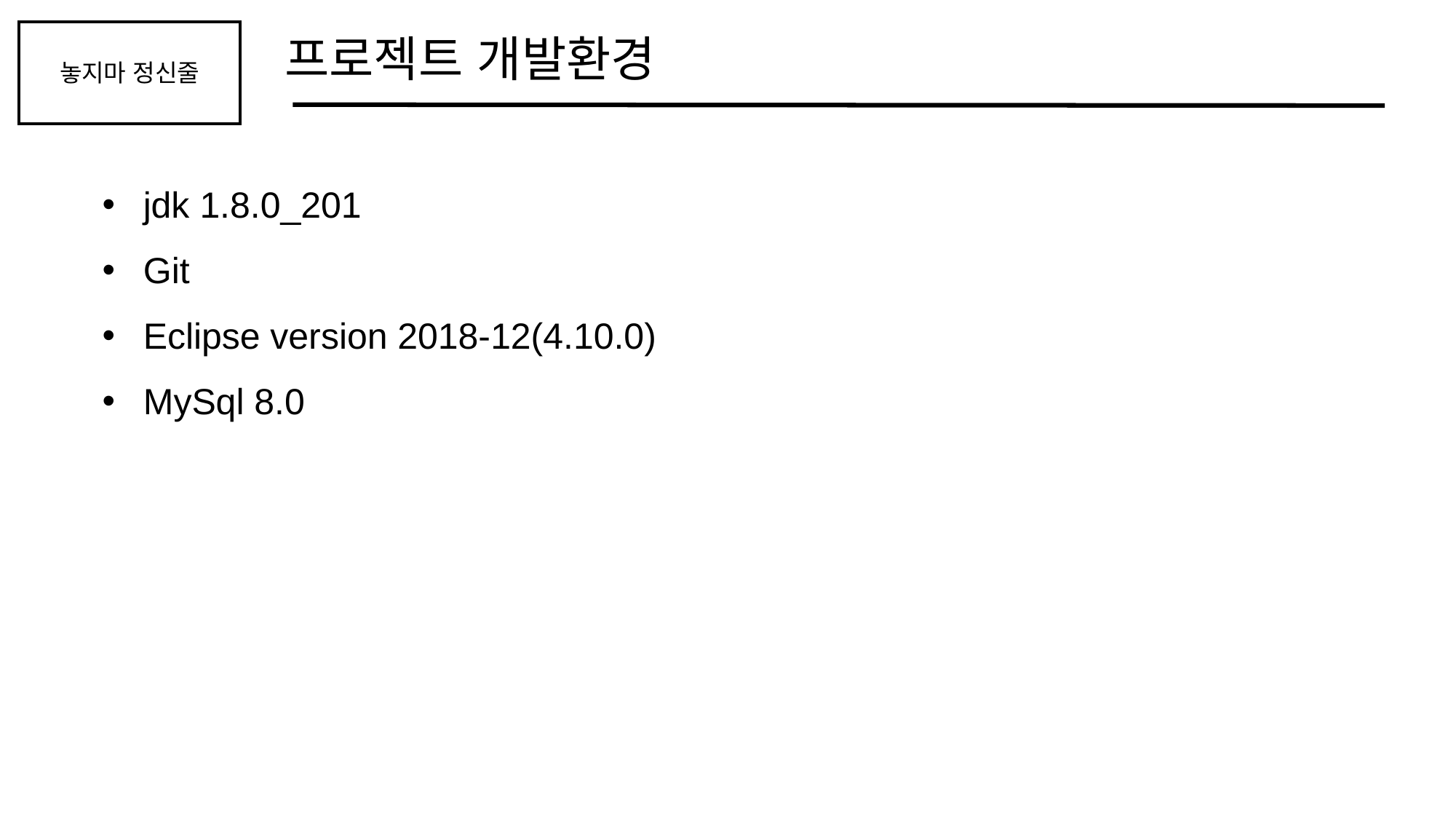

놓지마 정신줄
프로젝트 개발환경
jdk 1.8.0_201
Git
Eclipse version 2018-12(4.10.0)
MySql 8.0